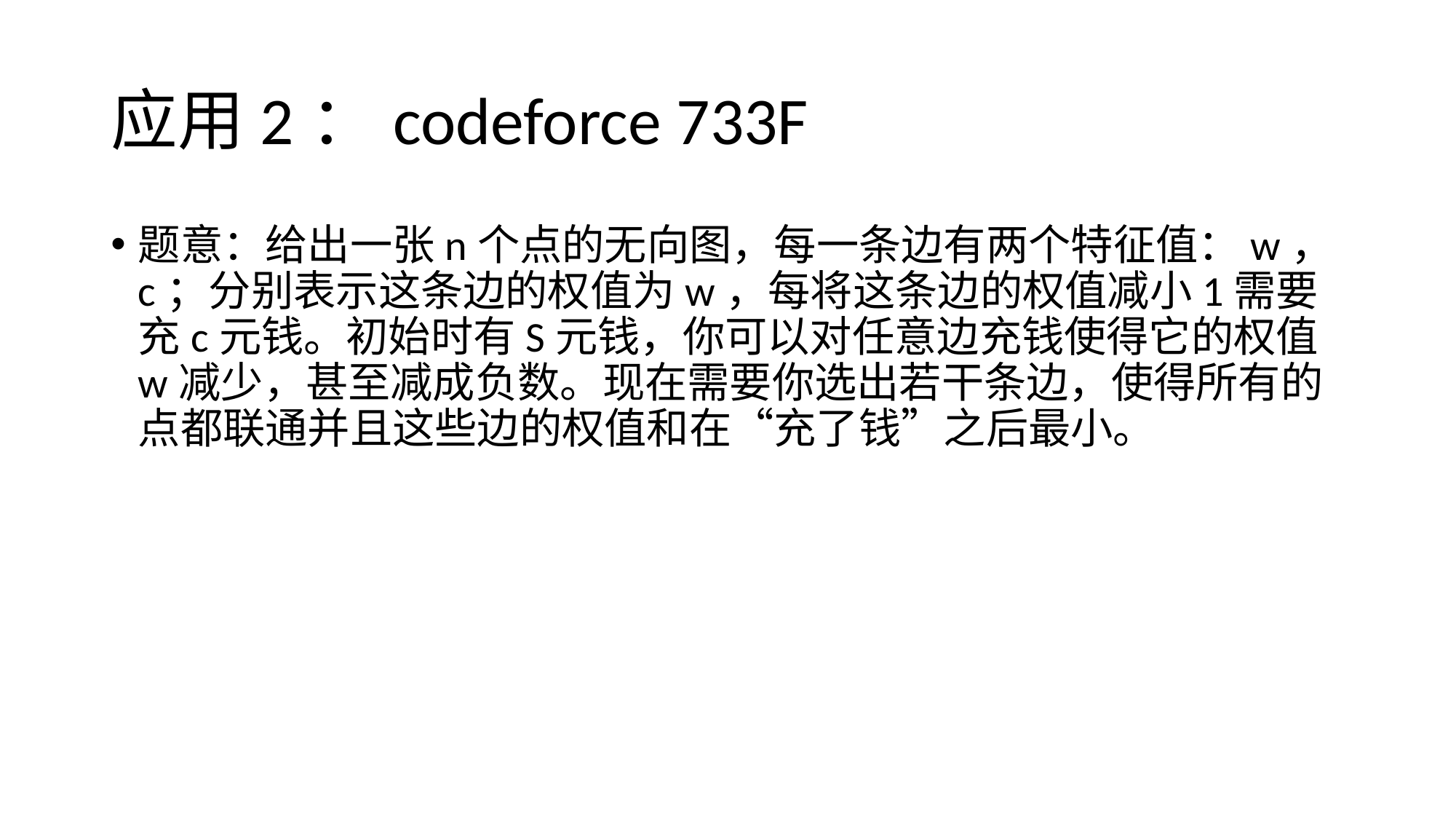

# 应用2：codeforce 733F
题意：给出一张n个点的无向图，每一条边有两个特征值：w，c；分别表示这条边的权值为w，每将这条边的权值减小1需要充c元钱。初始时有S元钱，你可以对任意边充钱使得它的权值w减少，甚至减成负数。现在需要你选出若干条边，使得所有的点都联通并且这些边的权值和在“充了钱”之后最小。